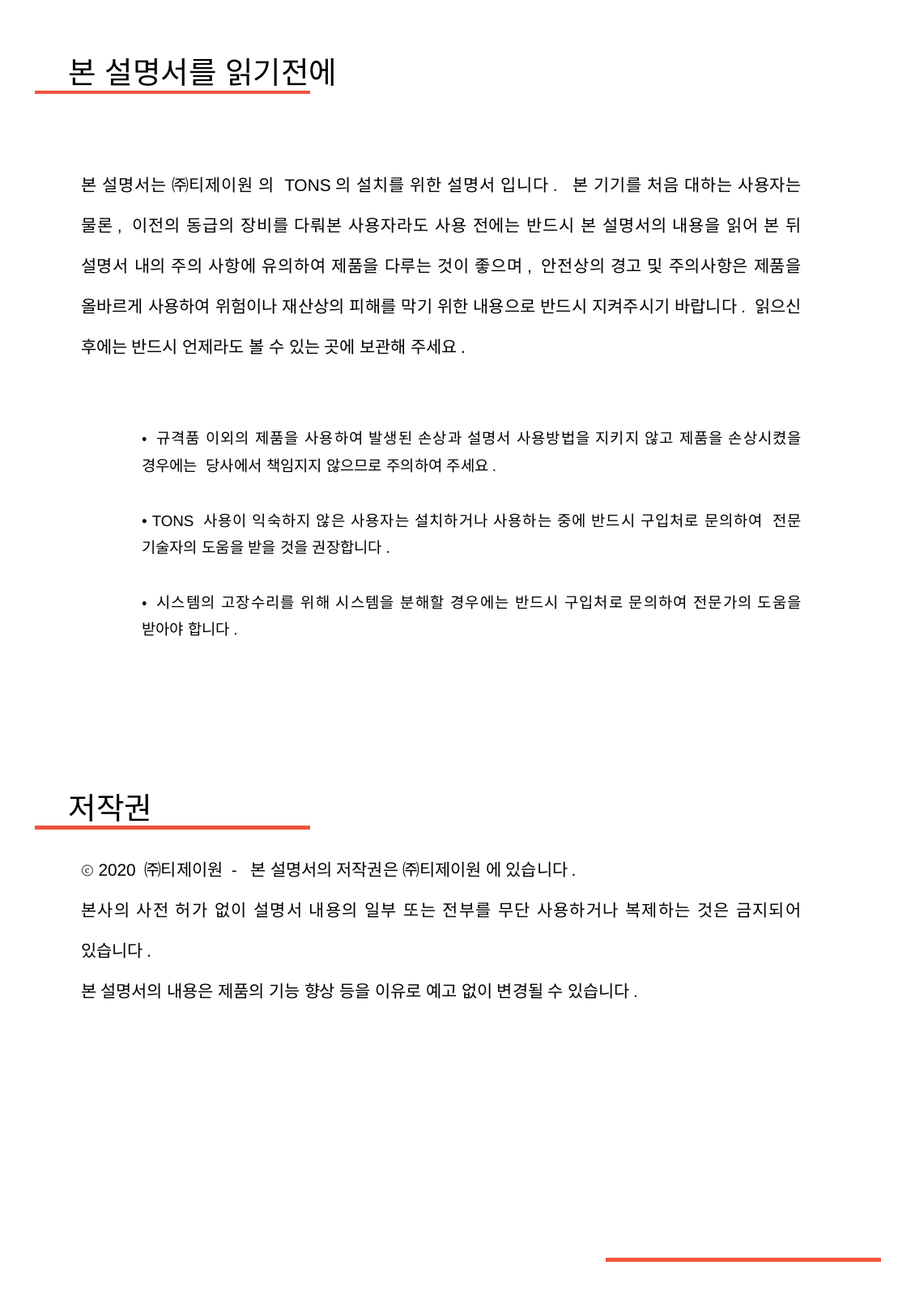

본 설명서를 읽기전에
본 설명서는 ㈜티제이원 의 TONS의 설치를 위한 설명서 입니다.  본 기기를 처음 대하는 사용자는 물론, 이전의 동급의 장비를 다뤄본 사용자라도 사용 전에는 반드시 본 설명서의 내용을 읽어 본 뒤 설명서 내의 주의 사항에 유의하여 제품을 다루는 것이 좋으며, 안전상의 경고 및 주의사항은 제품을 올바르게 사용하여 위험이나 재산상의 피해를 막기 위한 내용으로 반드시 지켜주시기 바랍니다. 읽으신 후에는 반드시 언제라도 볼 수 있는 곳에 보관해 주세요.

• 규격품 이외의 제품을 사용하여 발생된 손상과 설명서 사용방법을 지키지 않고 제품을 손상시켰을 경우에는  당사에서 책임지지 않으므로 주의하여 주세요.

• TONS 사용이 익숙하지 않은 사용자는 설치하거나 사용하는 중에 반드시 구입처로 문의하여  전문 기술자의 도움을 받을 것을 권장합니다.

• 시스템의 고장수리를 위해 시스템을 분해할 경우에는 반드시 구입처로 문의하여 전문가의 도움을 받아야 합니다.
저작권
ⓒ 2020 ㈜티제이원 -  본 설명서의 저작권은 ㈜티제이원 에 있습니다.
본사의 사전 허가 없이 설명서 내용의 일부 또는 전부를 무단 사용하거나 복제하는 것은 금지되어 있습니다.
본 설명서의 내용은 제품의 기능 향상 등을 이유로 예고 없이 변경될 수 있습니다.